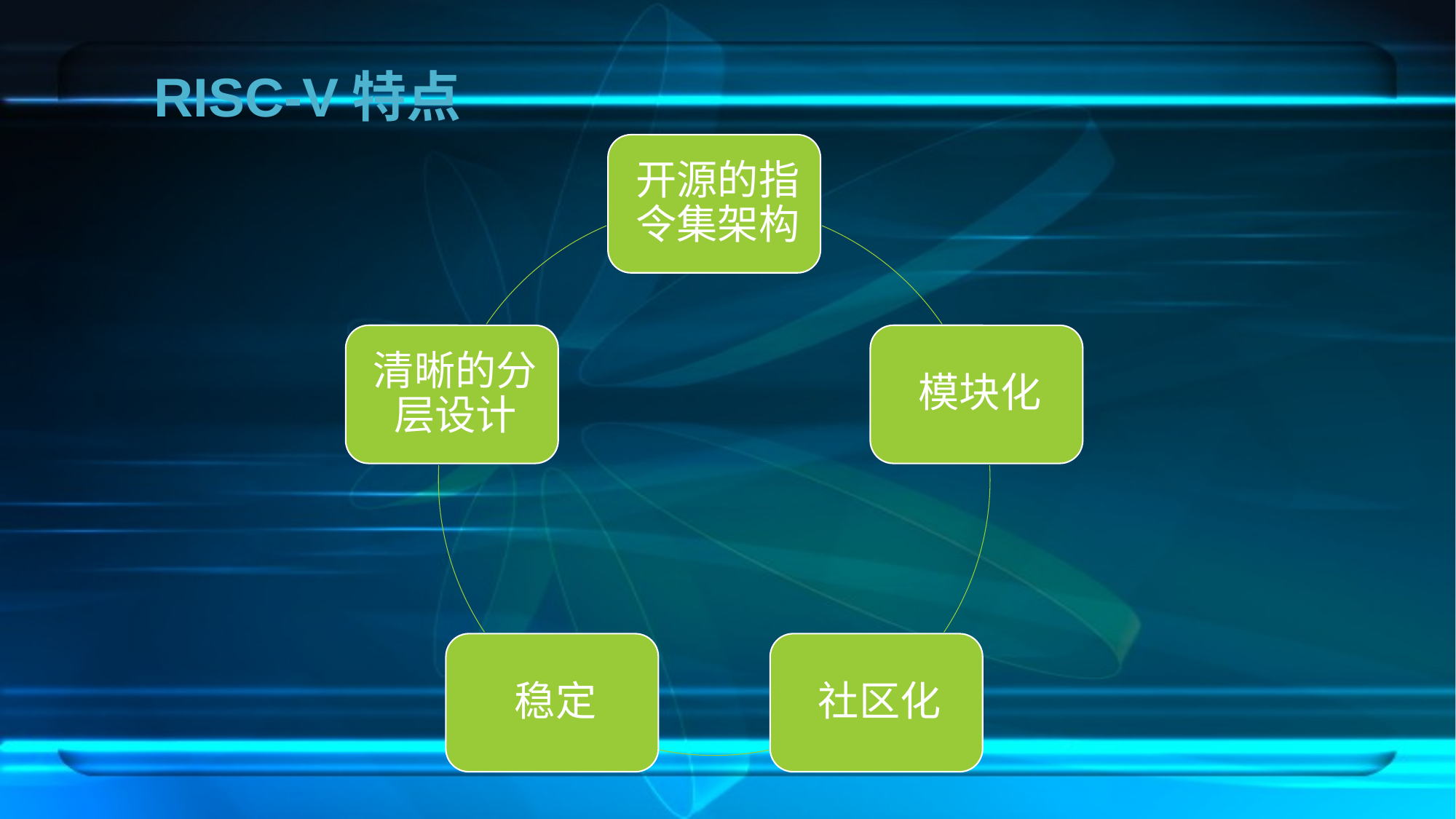

# RISC-V特点
开源的指令集架构
模块化
社区化
稳定
清晰的分层设计